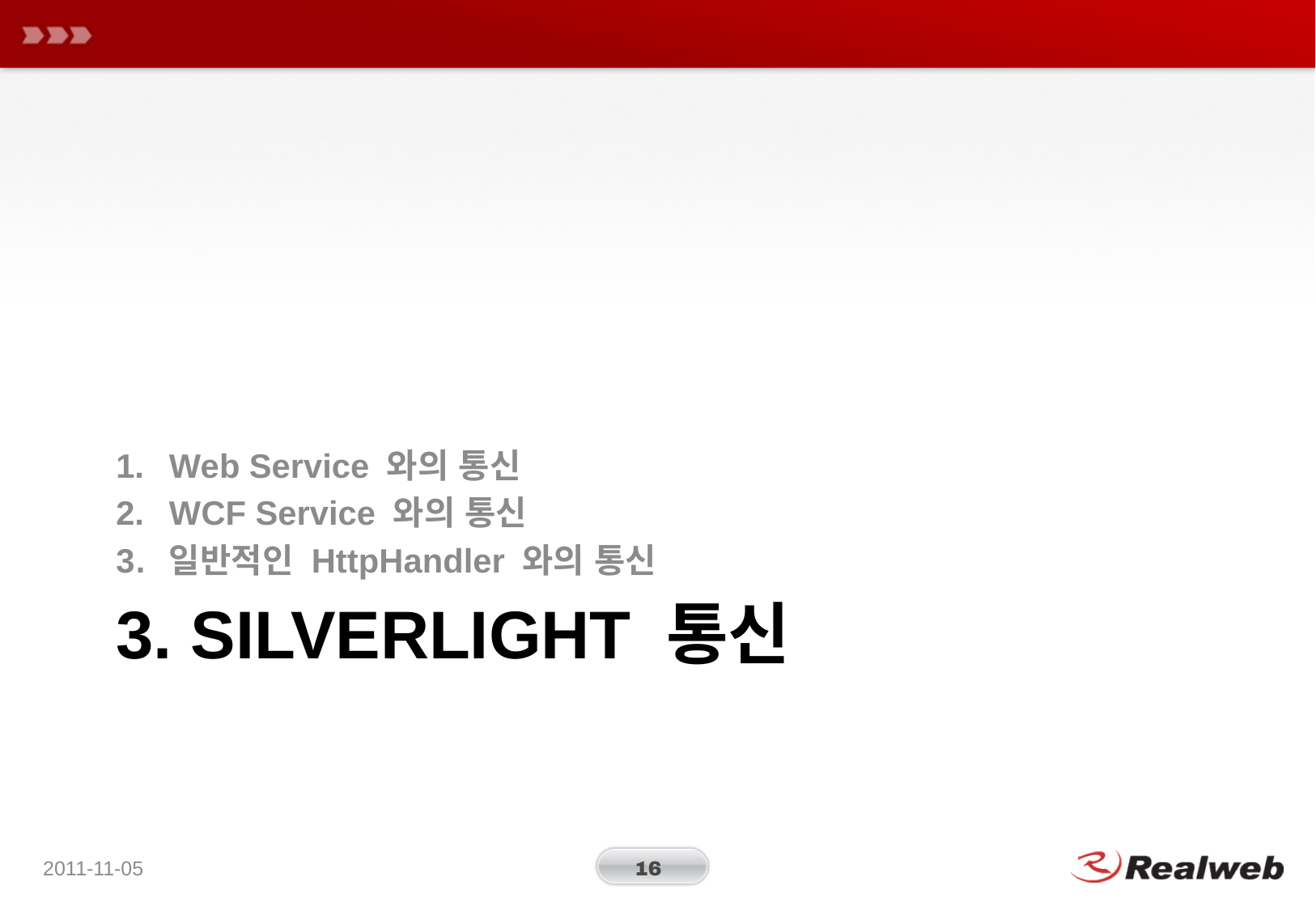

Web Service 와의 통신
WCF Service 와의 통신
일반적인 HttpHandler 와의 통신
# 3. Silverlight 통신
2011-11-05
16